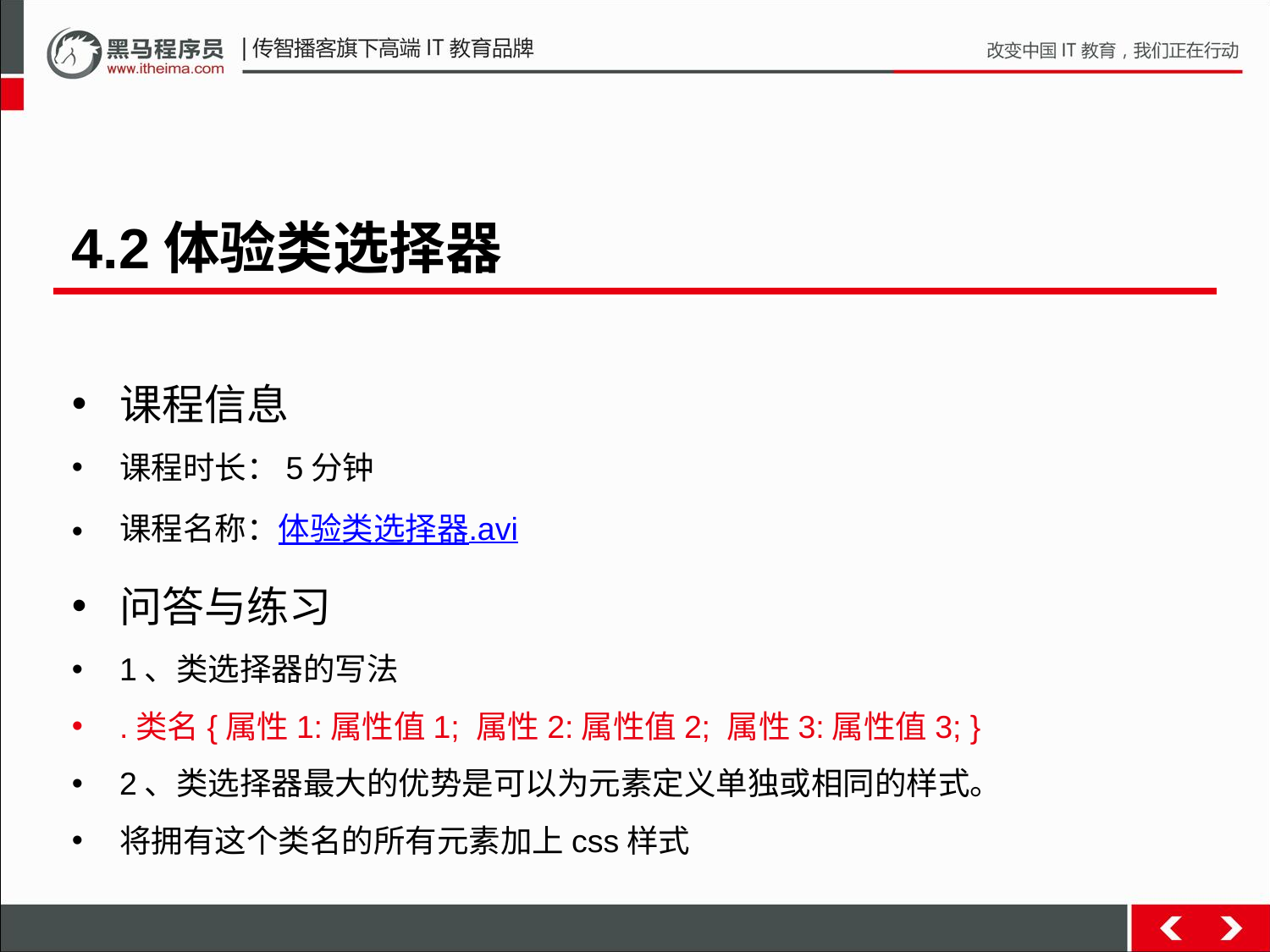

4.2体验类选择器
课程信息
课程时长：5分钟
课程名称：体验类选择器.avi
问答与练习
1、类选择器的写法
.类名{属性1:属性值1; 属性2:属性值2; 属性3:属性值3; }
2、类选择器最大的优势是可以为元素定义单独或相同的样式。
将拥有这个类名的所有元素加上css样式